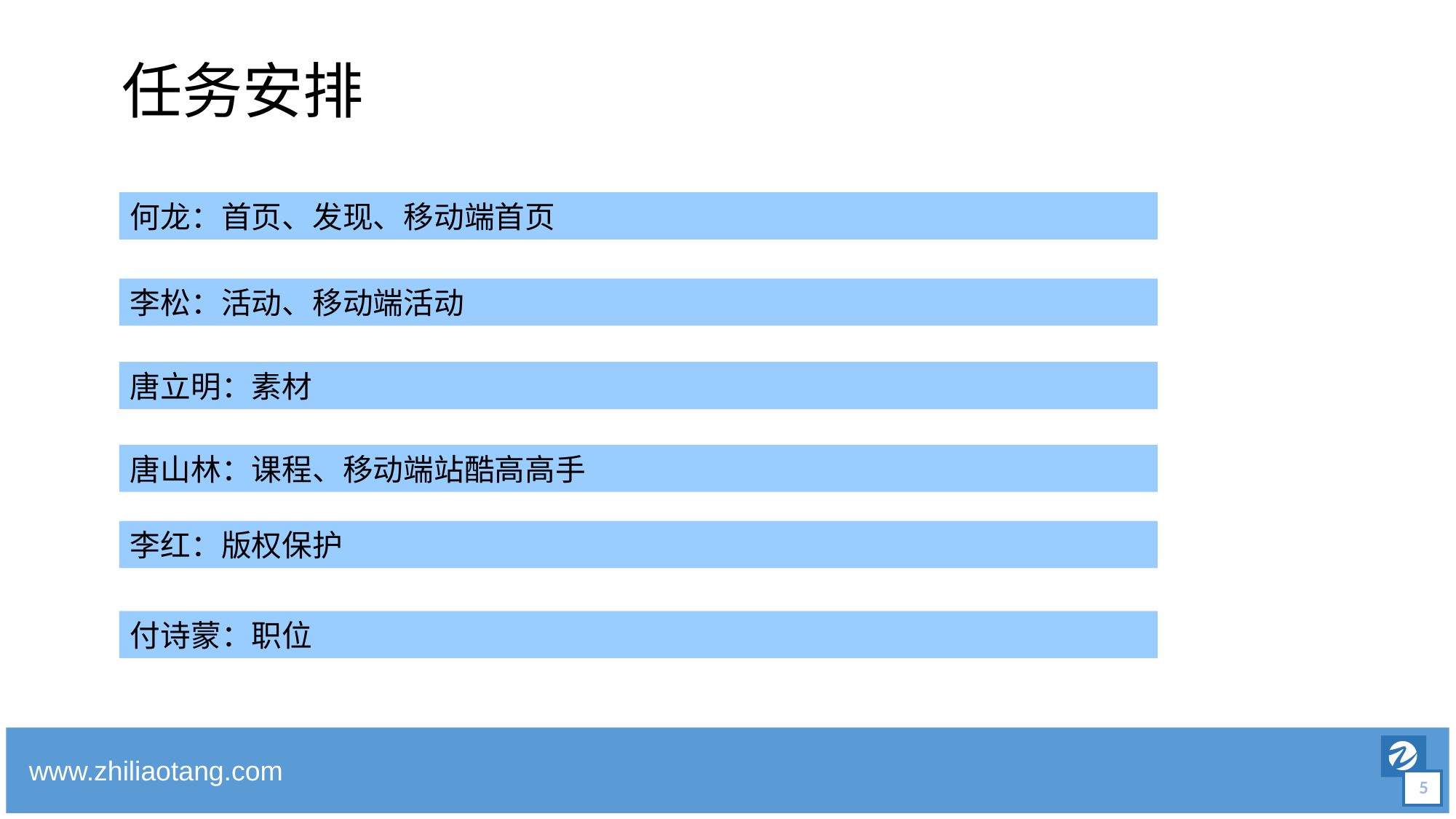

# 任务安排
何龙：首页、发现、移动端首页

李松：活动、移动端活动
唐立明：素材
唐山林：课程、移动端站酷高高手
李红：版权保护
付诗蒙：职位
5